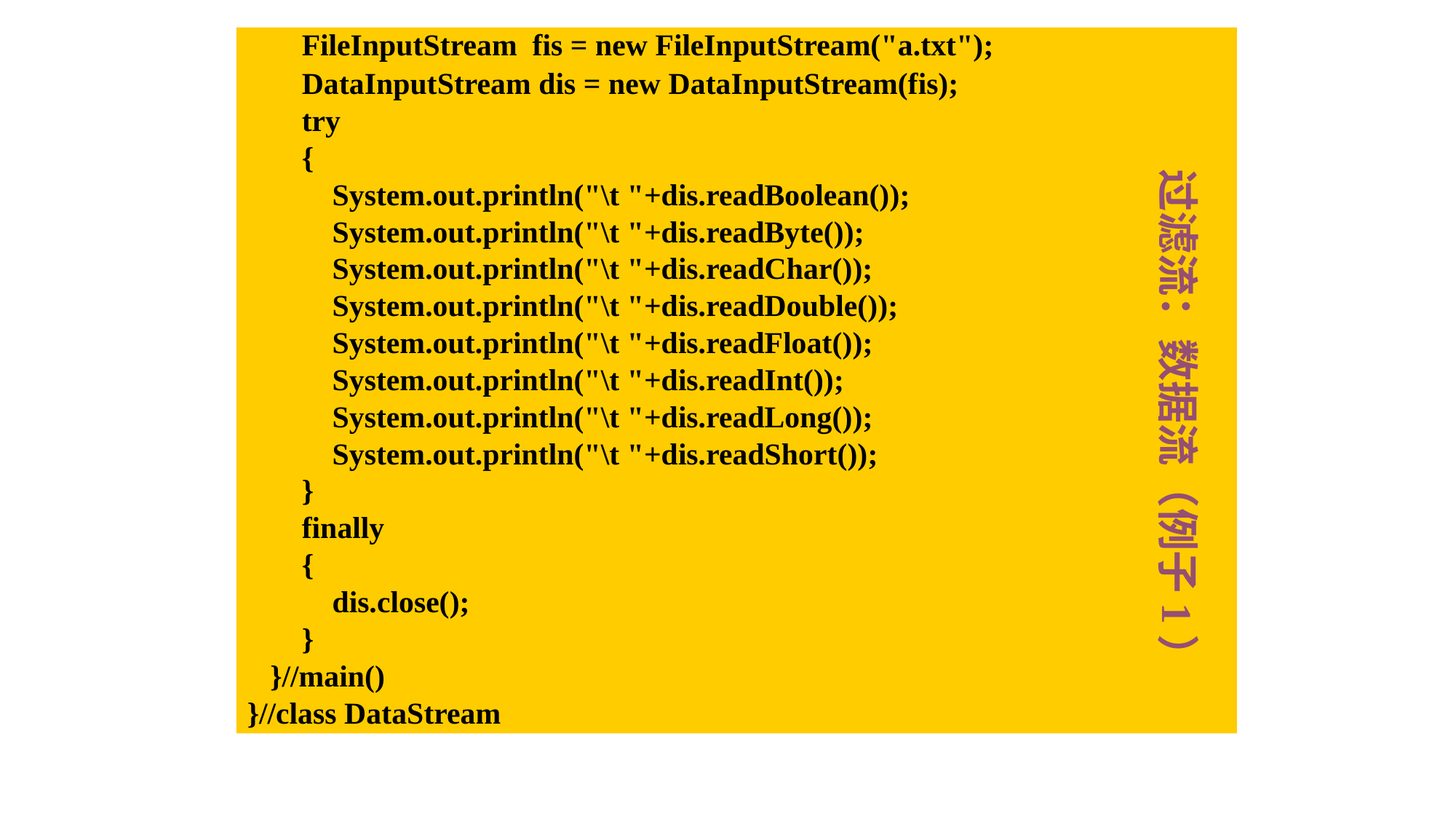

FileInputStream  fis = new FileInputStream("a.txt");
DataInputStream dis = new DataInputStream(fis);
try
{
    System.out.println("\t "+dis.readBoolean());
    System.out.println("\t "+dis.readByte());
    System.out.println("\t "+dis.readChar());
    System.out.println("\t "+dis.readDouble());
    System.out.println("\t "+dis.readFloat());
    System.out.println("\t "+dis.readInt());
    System.out.println("\t "+dis.readLong());
    System.out.println("\t "+dis.readShort());
}
finally
{
    dis.close();
}
   }//main()
}//class DataStream
过滤流：数据流（例子1）